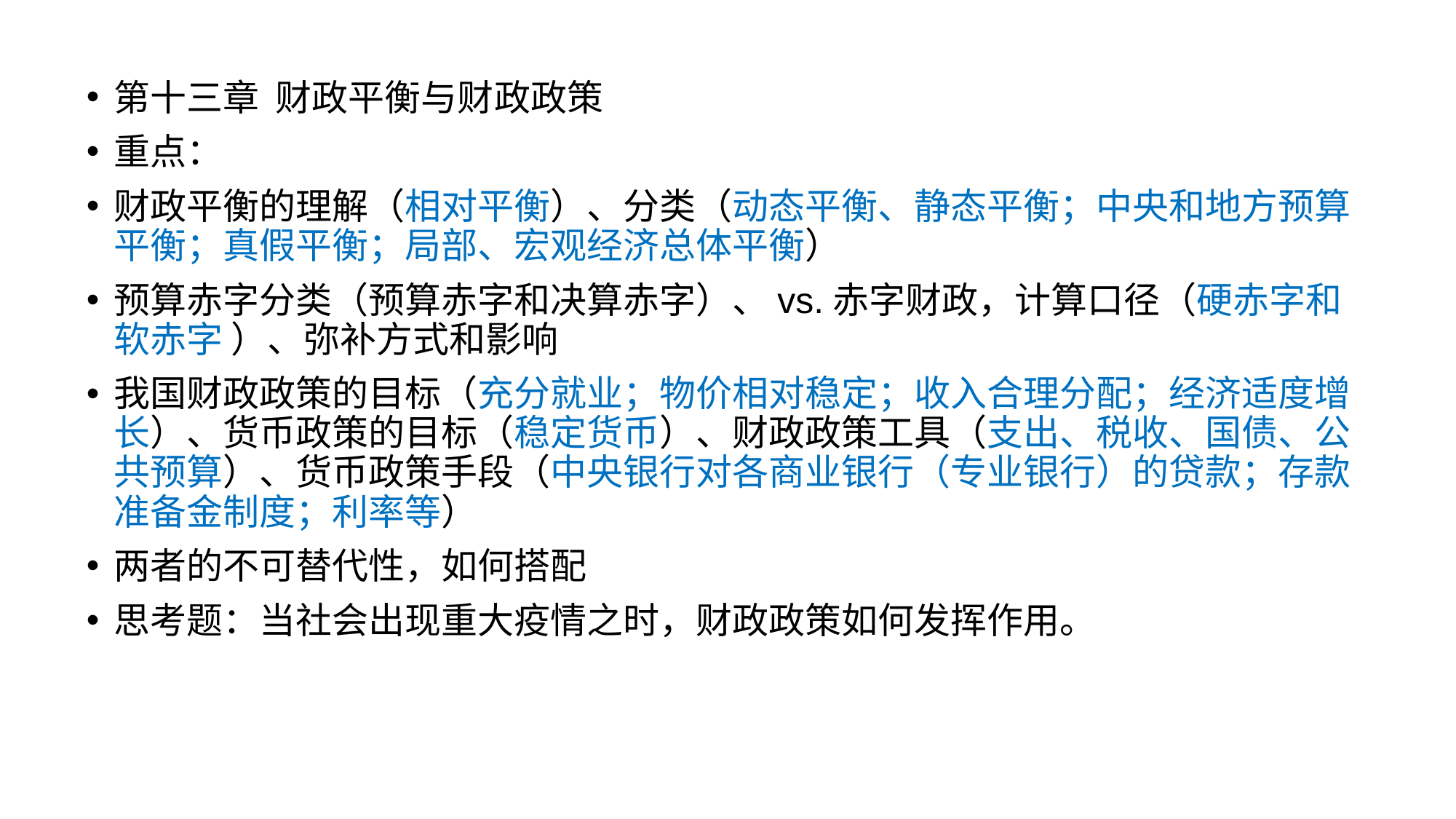

第十三章  财政平衡与财政政策
重点：
财政平衡的理解（相对平衡）、分类（动态平衡、静态平衡；中央和地方预算平衡；真假平衡；局部、宏观经济总体平衡）
预算赤字分类（预算赤字和决算赤字）、vs.赤字财政，计算口径（硬赤字和软赤字 ）、弥补方式和影响
我国财政政策的目标（充分就业；物价相对稳定；收入合理分配；经济适度增长）、货币政策的目标（稳定货币）、财政政策工具（支出、税收、国债、公共预算）、货币政策手段（中央银行对各商业银行（专业银行）的贷款；存款准备金制度；利率等）
两者的不可替代性，如何搭配
思考题：当社会出现重大疫情之时，财政政策如何发挥作用。